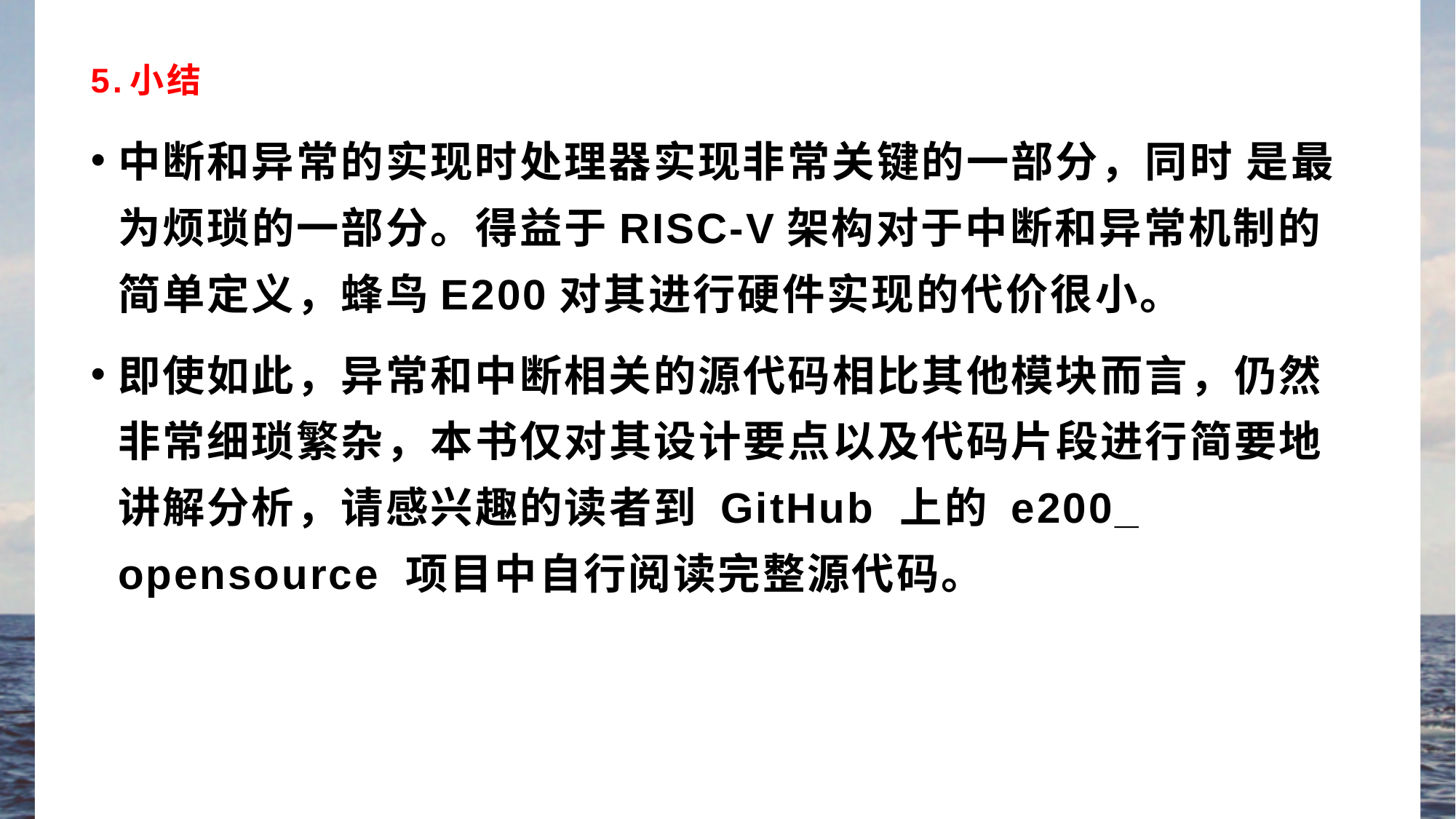

# 5.小结
中断和异常的实现时处理器实现非常关键的一部分，同时 是最为烦琐的一部分。得益于RISC-V架构对于中断和异常机制的简单定义，蜂鸟E200对其进行硬件实现的代价很小。
即使如此，异常和中断相关的源代码相比其他模块而言，仍然非常细琐繁杂，本书仅对其设计要点以及代码片段进行简要地讲解分析，请感兴趣的读者到 GitHub 上的 e200_ opensource 项目中自行阅读完整源代码。